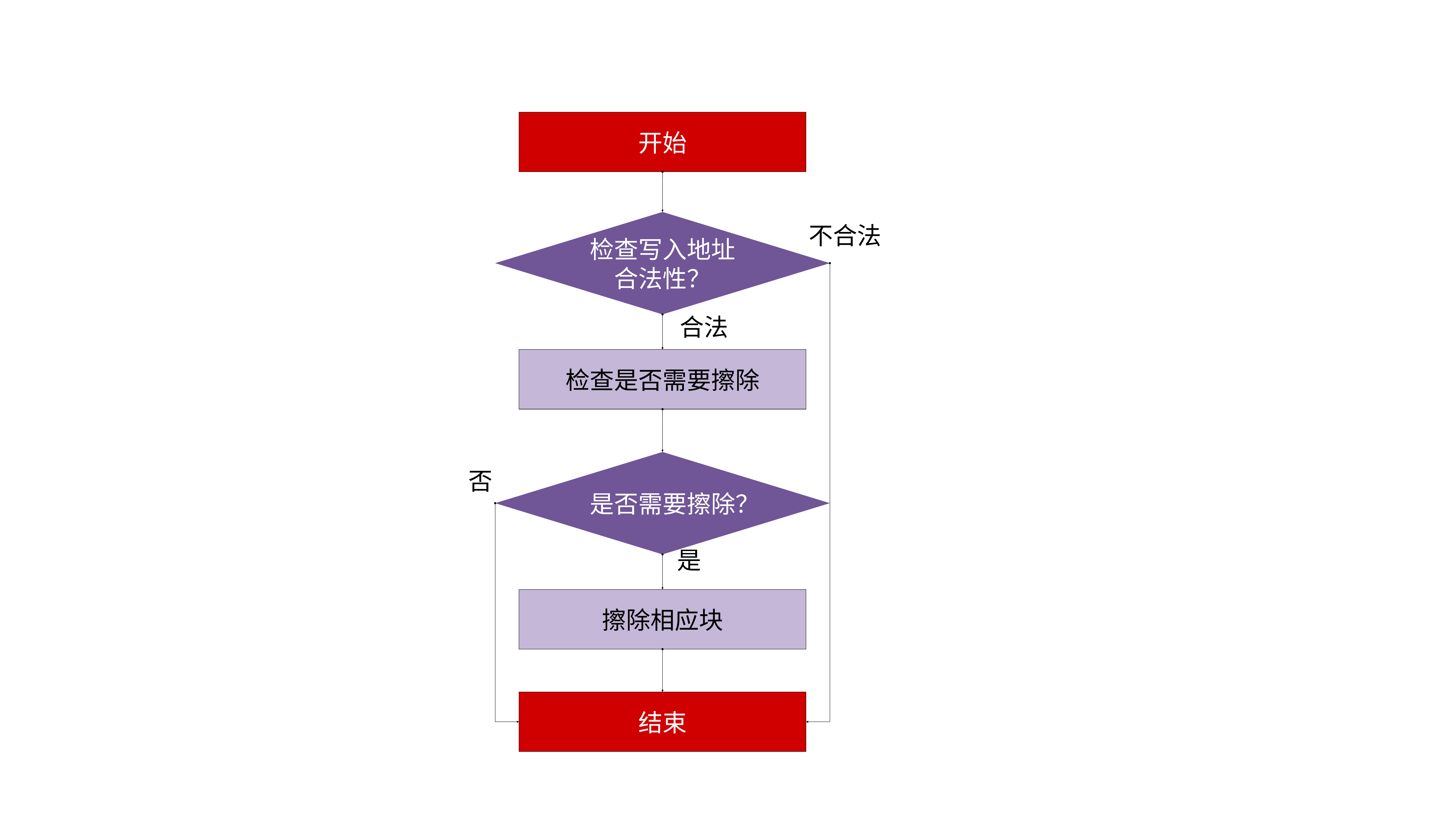

开始
检查写入地址合法性？
不合法
合法
检查是否需要擦除
是否需要擦除？
否
是
擦除相应块
结束